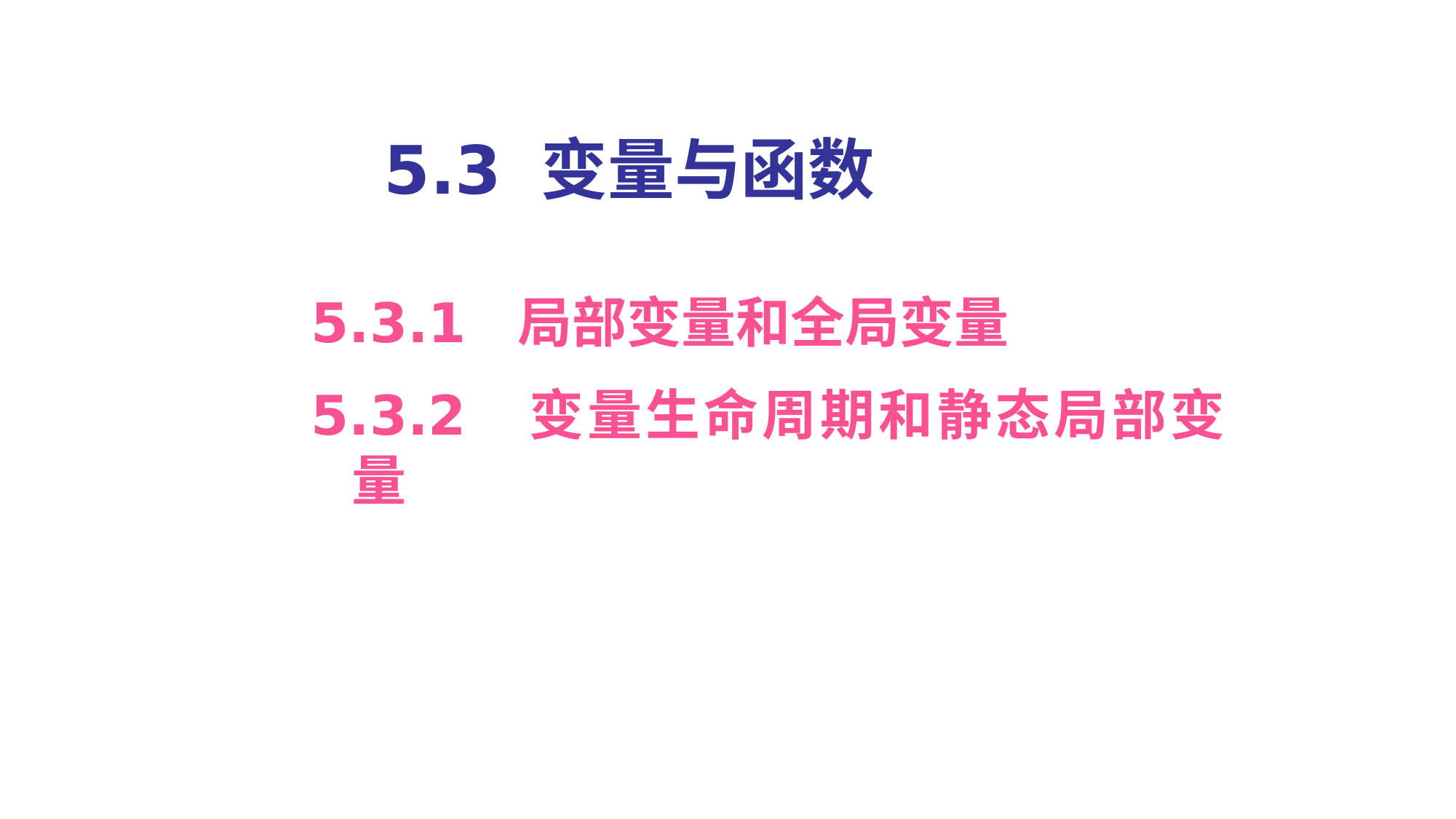

# 5.3 变量与函数
5.3.1  局部变量和全局变量
5.3.2  变量生命周期和静态局部变量